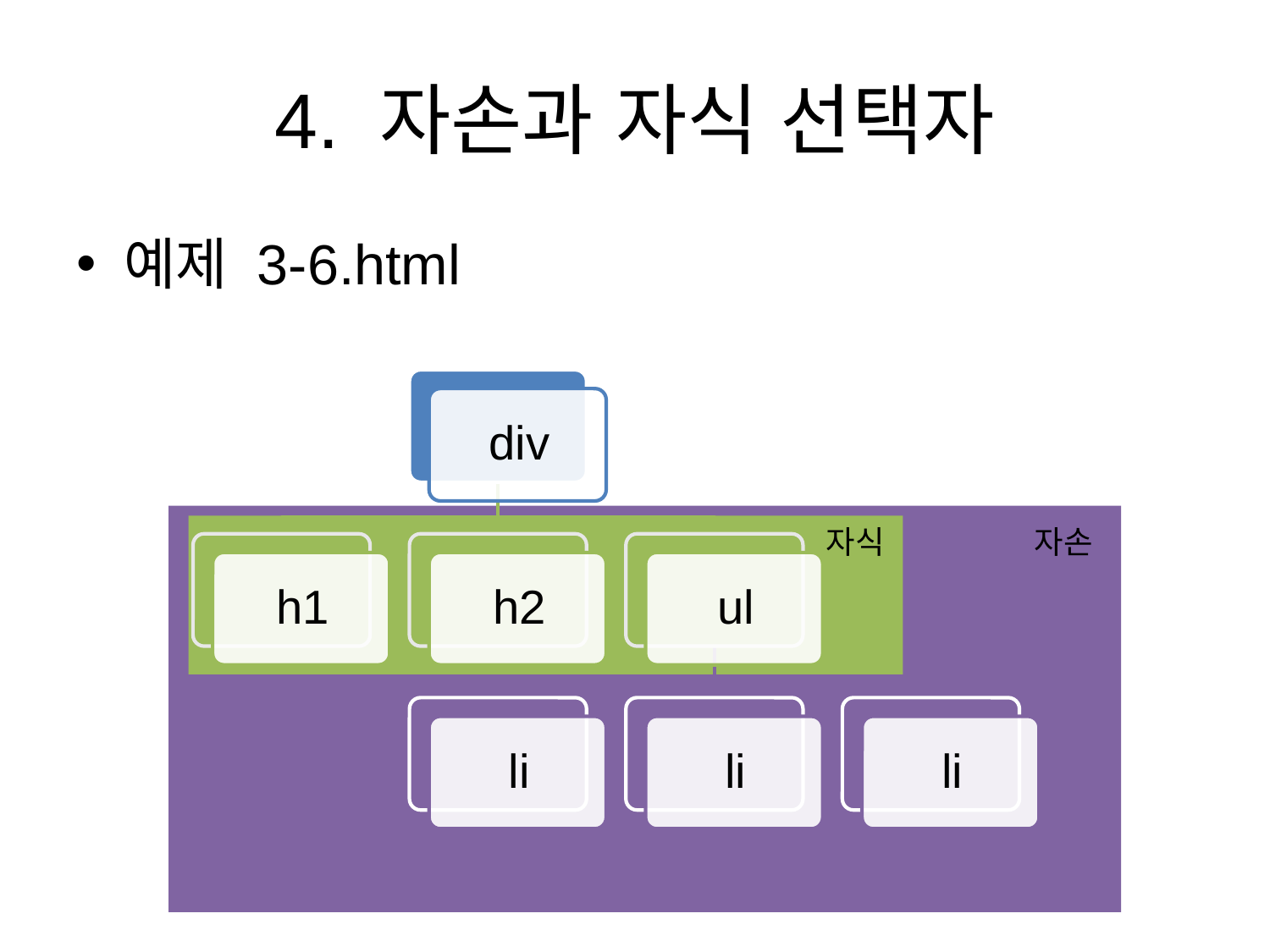

# 4. 자손과 자식 선택자
예제 3-6.html

div
h1
h2
ul
li
li
li
g

자식
자손